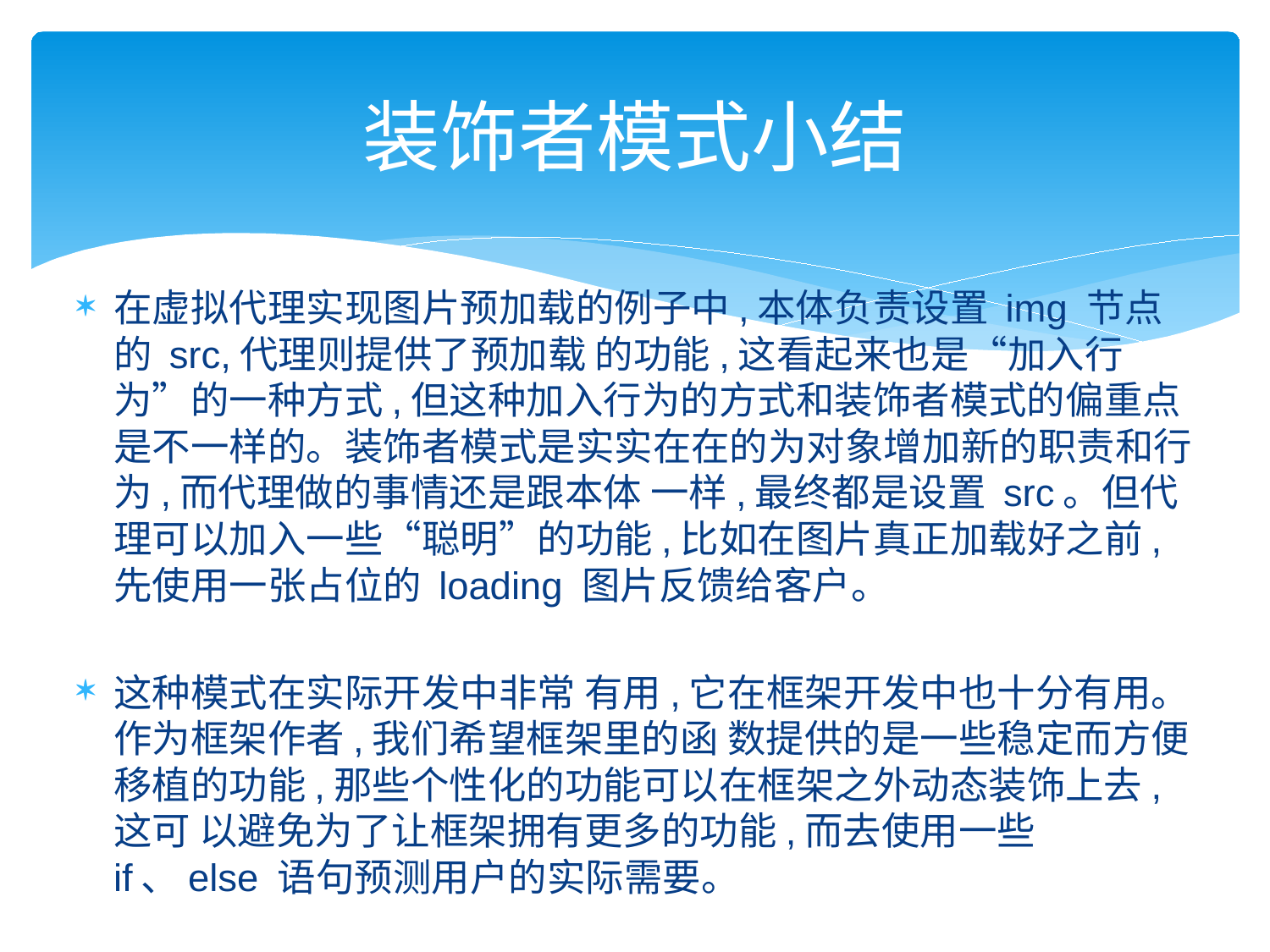

# 装饰者模式小结
在虚拟代理实现图片预加载的例子中,本体负责设置 img 节点的 src,代理则提供了预加载 的功能,这看起来也是“加入行为”的一种方式,但这种加入行为的方式和装饰者模式的偏重点 是不一样的。装饰者模式是实实在在的为对象增加新的职责和行为,而代理做的事情还是跟本体 一样,最终都是设置 src。但代理可以加入一些“聪明”的功能,比如在图片真正加载好之前,先使用一张占位的 loading 图片反馈给客户。

这种模式在实际开发中非常 有用,它在框架开发中也十分有用。作为框架作者,我们希望框架里的函 数提供的是一些稳定而方便移植的功能,那些个性化的功能可以在框架之外动态装饰上去,这可 以避免为了让框架拥有更多的功能,而去使用一些 if、else 语句预测用户的实际需要。